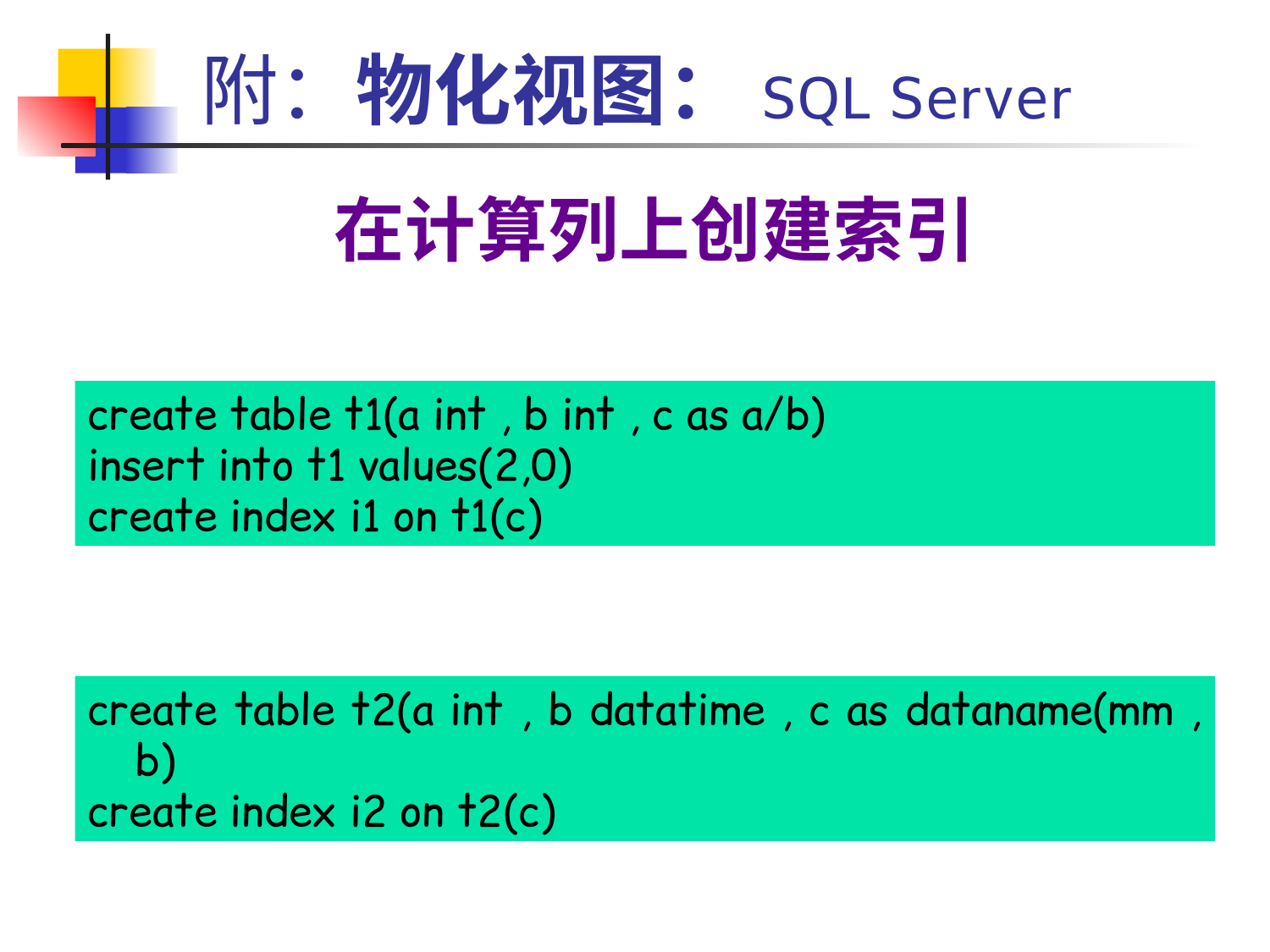

# 附：物化视图：SQL Server
在计算列上创建索引
create table t1(a int , b int , c as a/b)
insert into t1 values(2,0)
create index i1 on t1(c)
create table t2(a int , b datatime , c as dataname(mm , b)
create index i2 on t2(c)